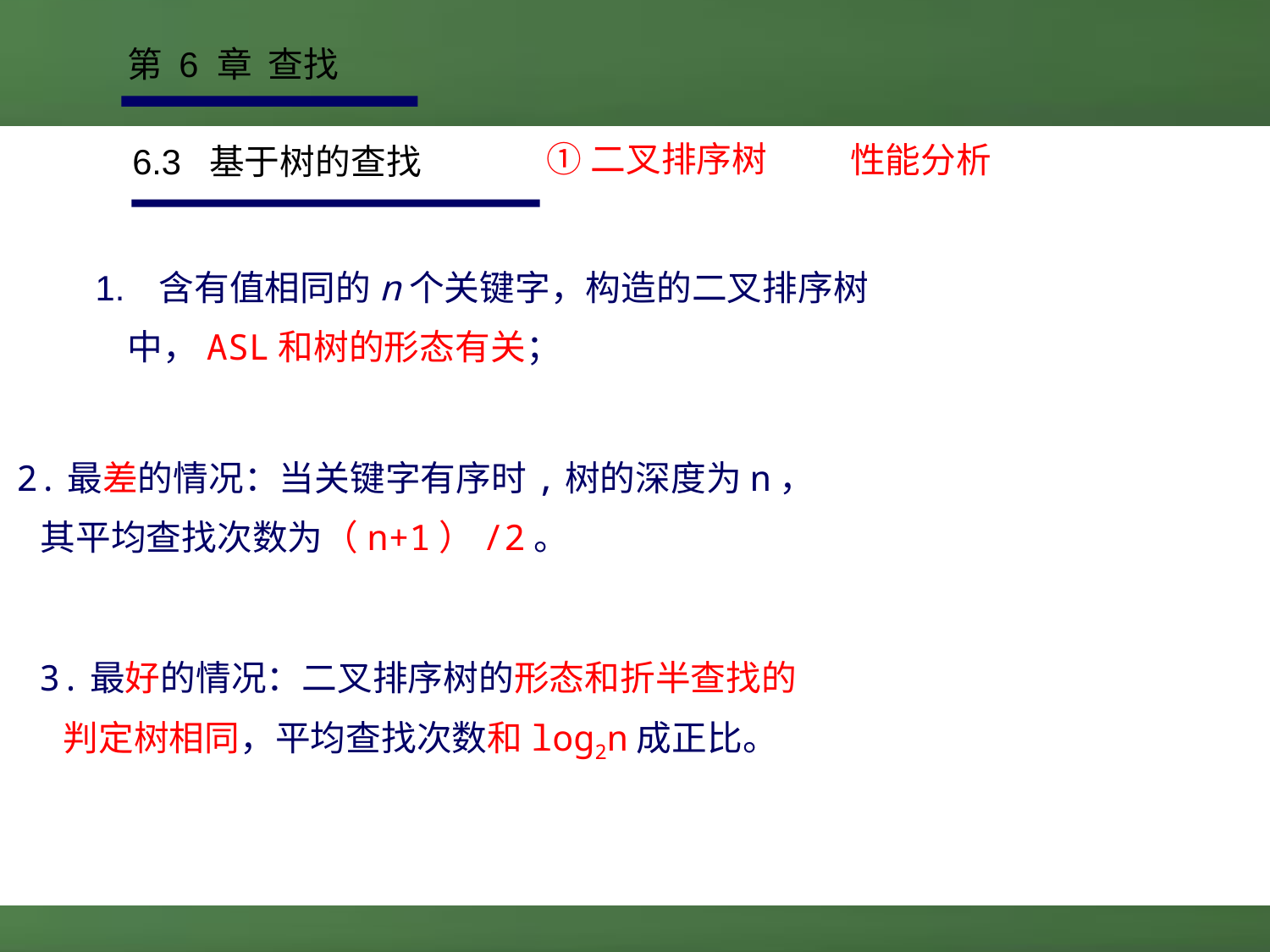

第 6 章  查找

①二叉排序树
性能分析
6.3  基于树的查找

含有值相同的n个关键字，构造的二叉排序树
   中，ASL和树的形态有关；
2.最差的情况：当关键字有序时,树的深度为n，
  其平均查找次数为（n+1）/2。
3.最好的情况：二叉排序树的形态和折半查找的
  判定树相同，平均查找次数和log2n成正比。